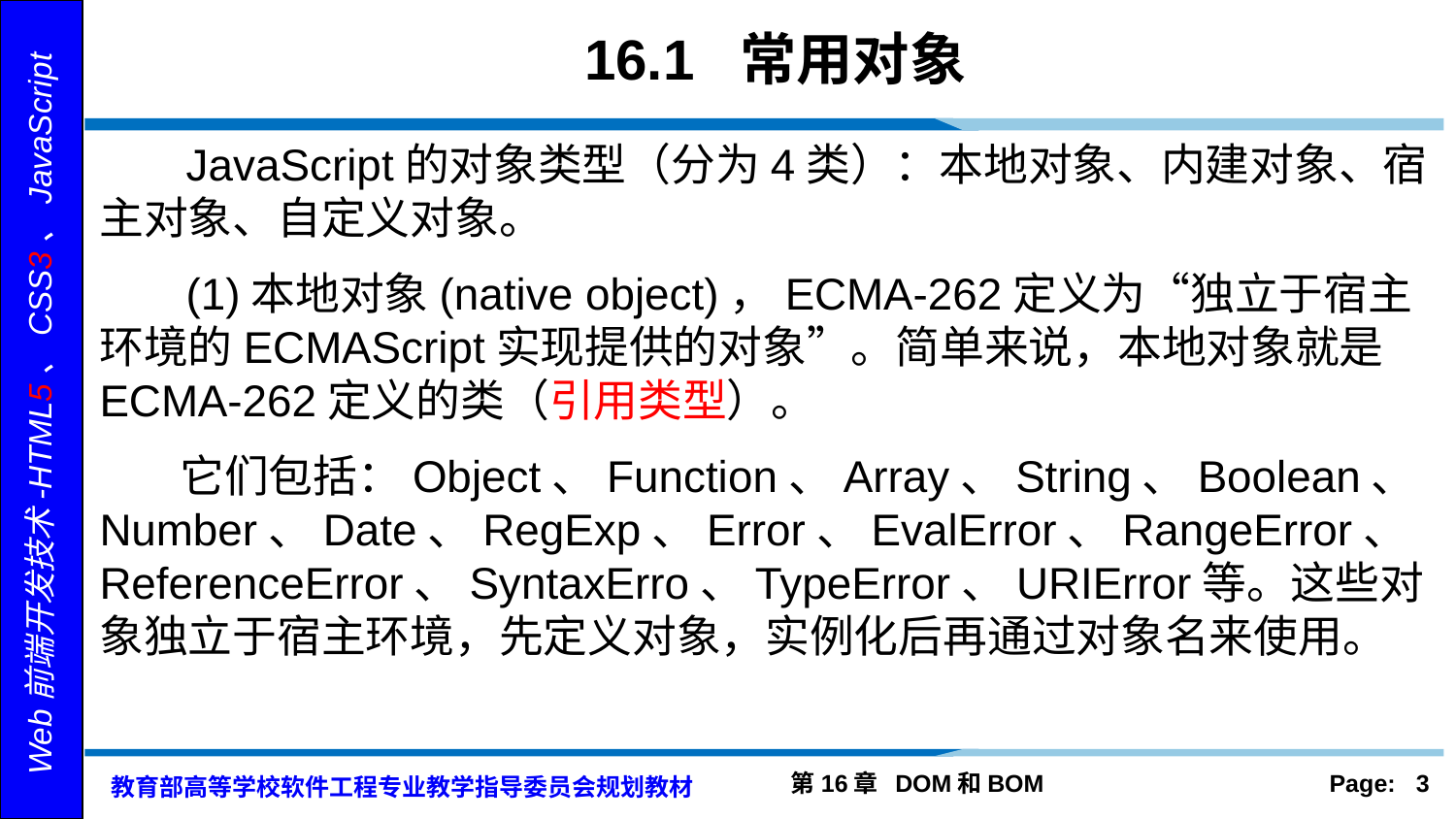

# 16.1  常用对象
       JavaScript的对象类型（分为4类）：本地对象、内建对象、宿主对象、自定义对象。
       (1)本地对象(native object)，ECMA-262定义为“独立于宿主环境的ECMAScript实现提供的对象”。简单来说，本地对象就是ECMA-262定义的类（引用类型）。
       它们包括：Object、Function、Array、String、Boolean、Number、Date、RegExp、Error、EvalError、RangeError、ReferenceError、SyntaxErro、TypeError、URIError等。这些对象独立于宿主环境，先定义对象，实例化后再通过对象名来使用。